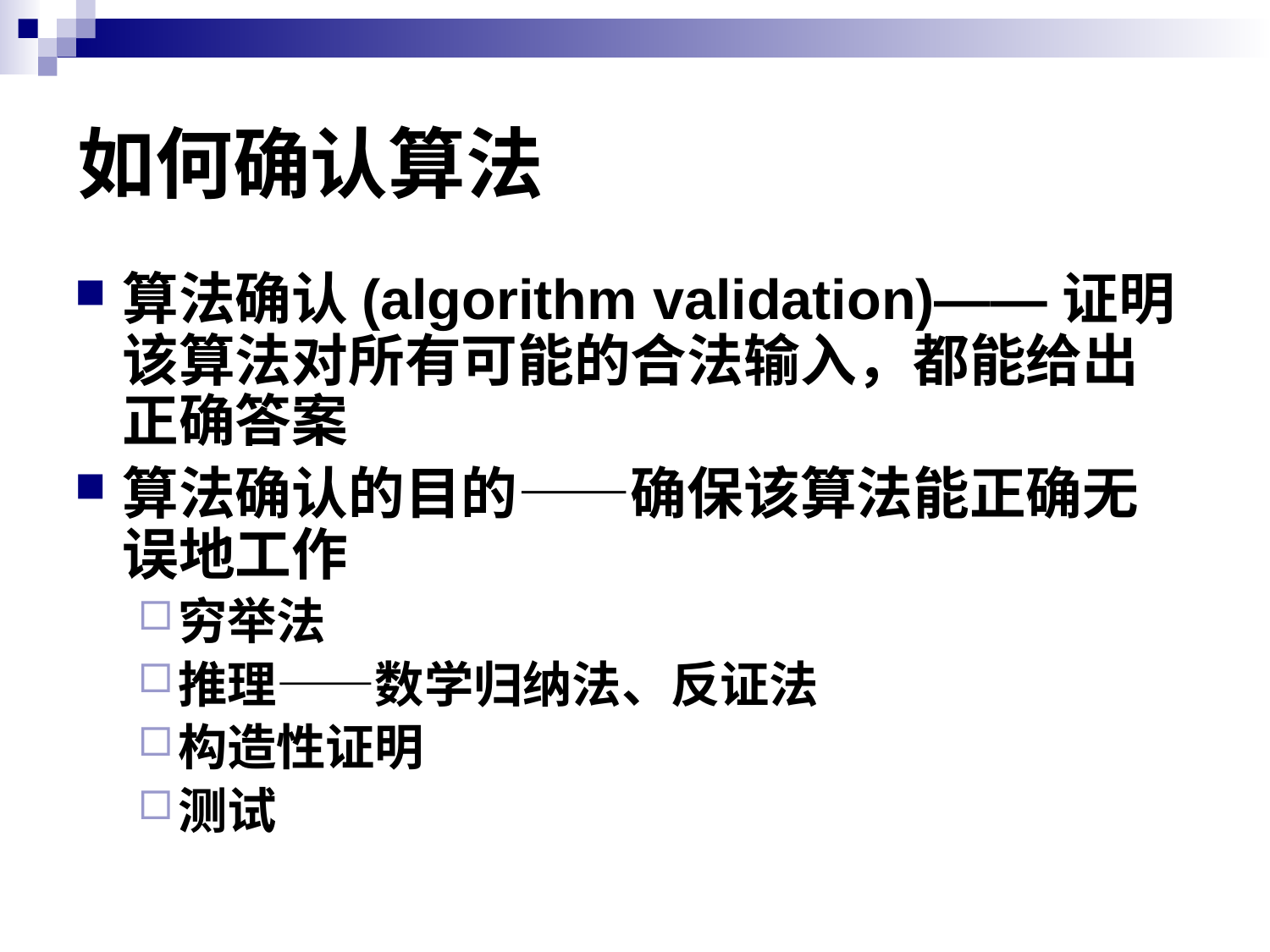

# 如何确认算法
算法确认(algorithm validation)——证明该算法对所有可能的合法输入，都能给出正确答案
算法确认的目的——确保该算法能正确无误地工作
穷举法
推理——数学归纳法、反证法
构造性证明
测试